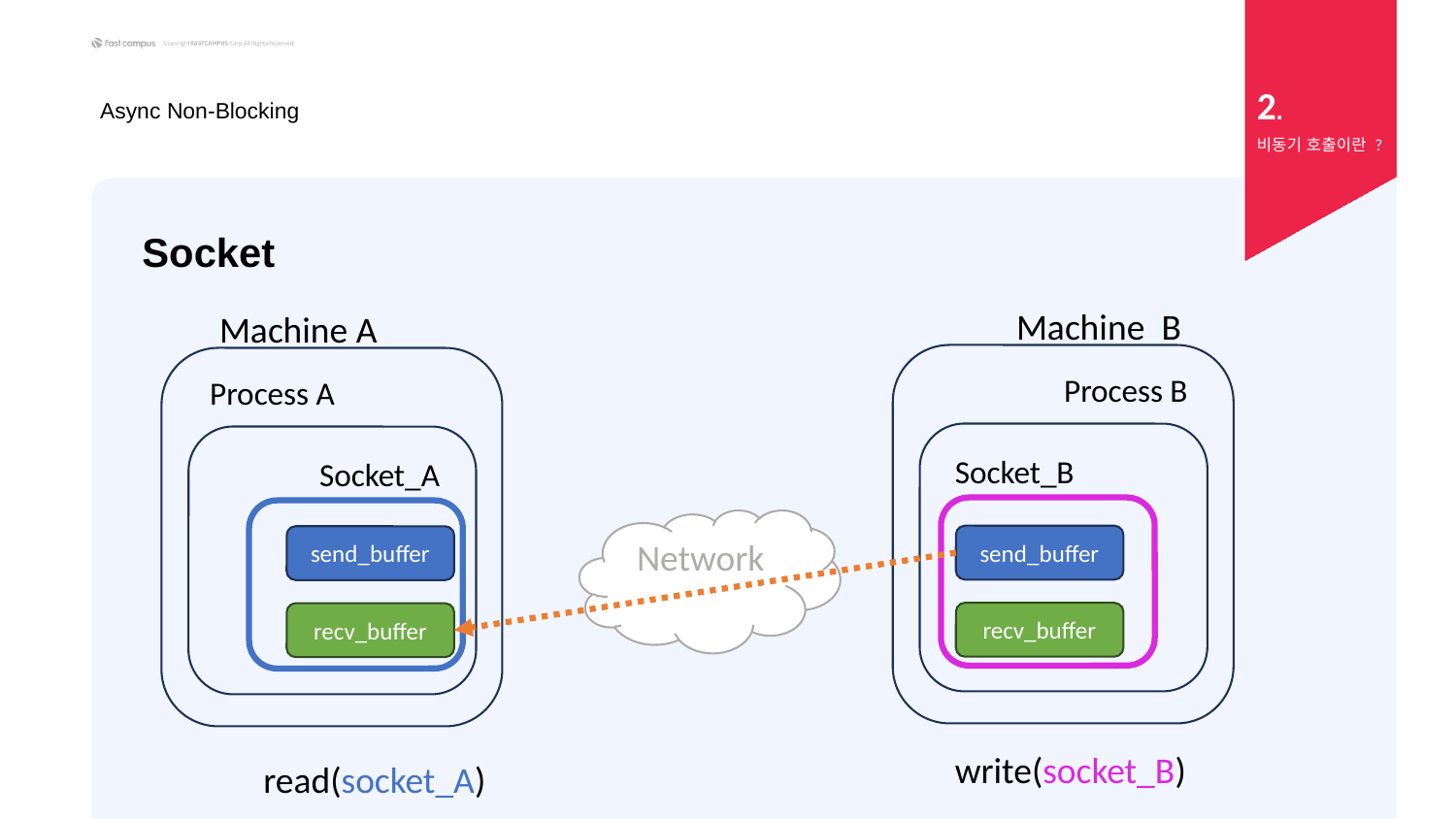

2.
# Async Non-Blocking
비동기 호출이란 ?
Socket
Machine  B
Machine A

Process B
Process A

Socket_B
Socket_A

Network

send_buffer
send_buffer
recv_buffer
recv_buffer
write(socket_B)
read(socket_A)